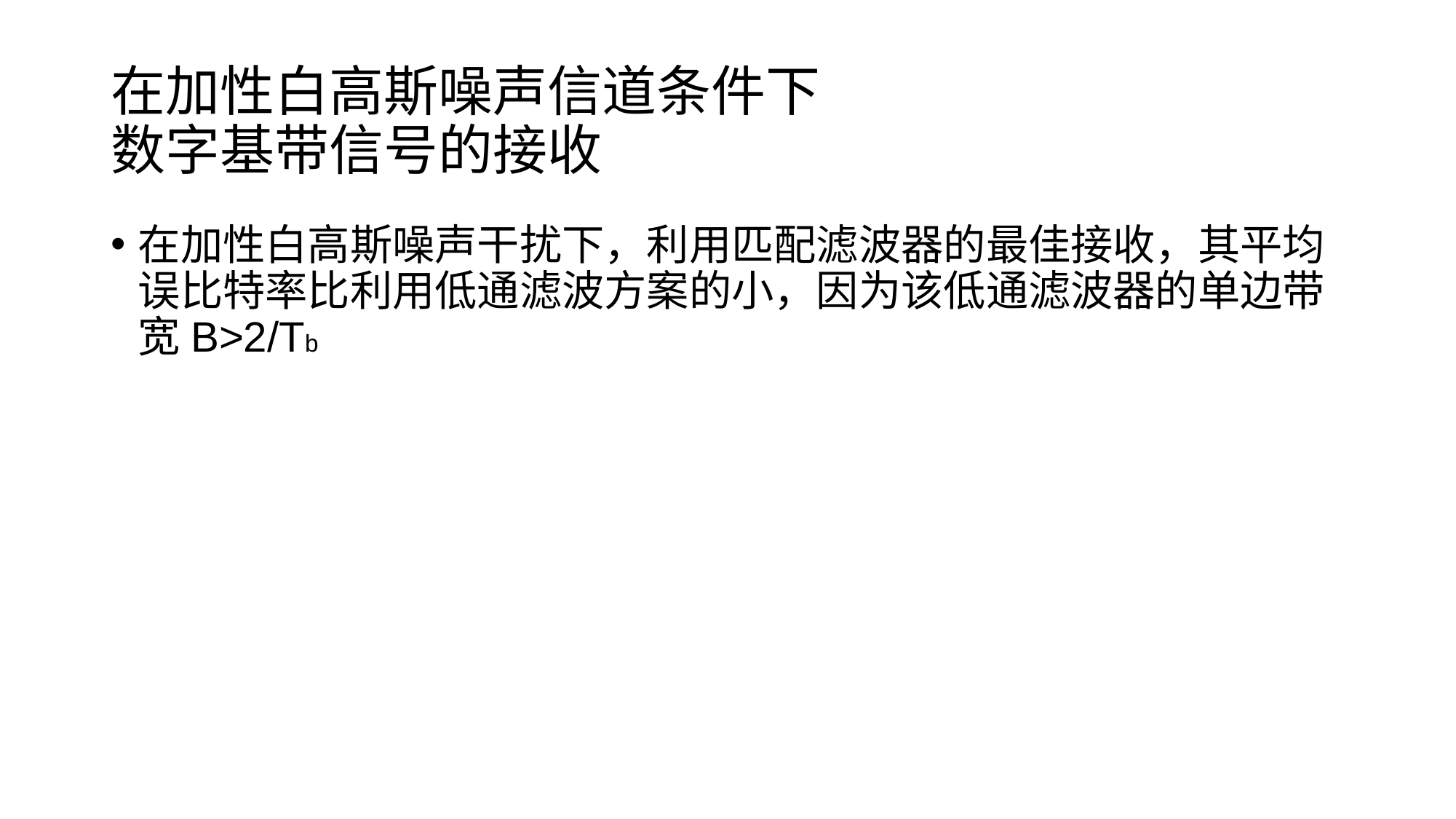

# 在加性白高斯噪声信道条件下 数字基带信号的接收
在加性白高斯噪声干扰下，利用匹配滤波器的最佳接收，其平均误比特率比利用低通滤波方案的小，因为该低通滤波器的单边带宽B>2/Tb